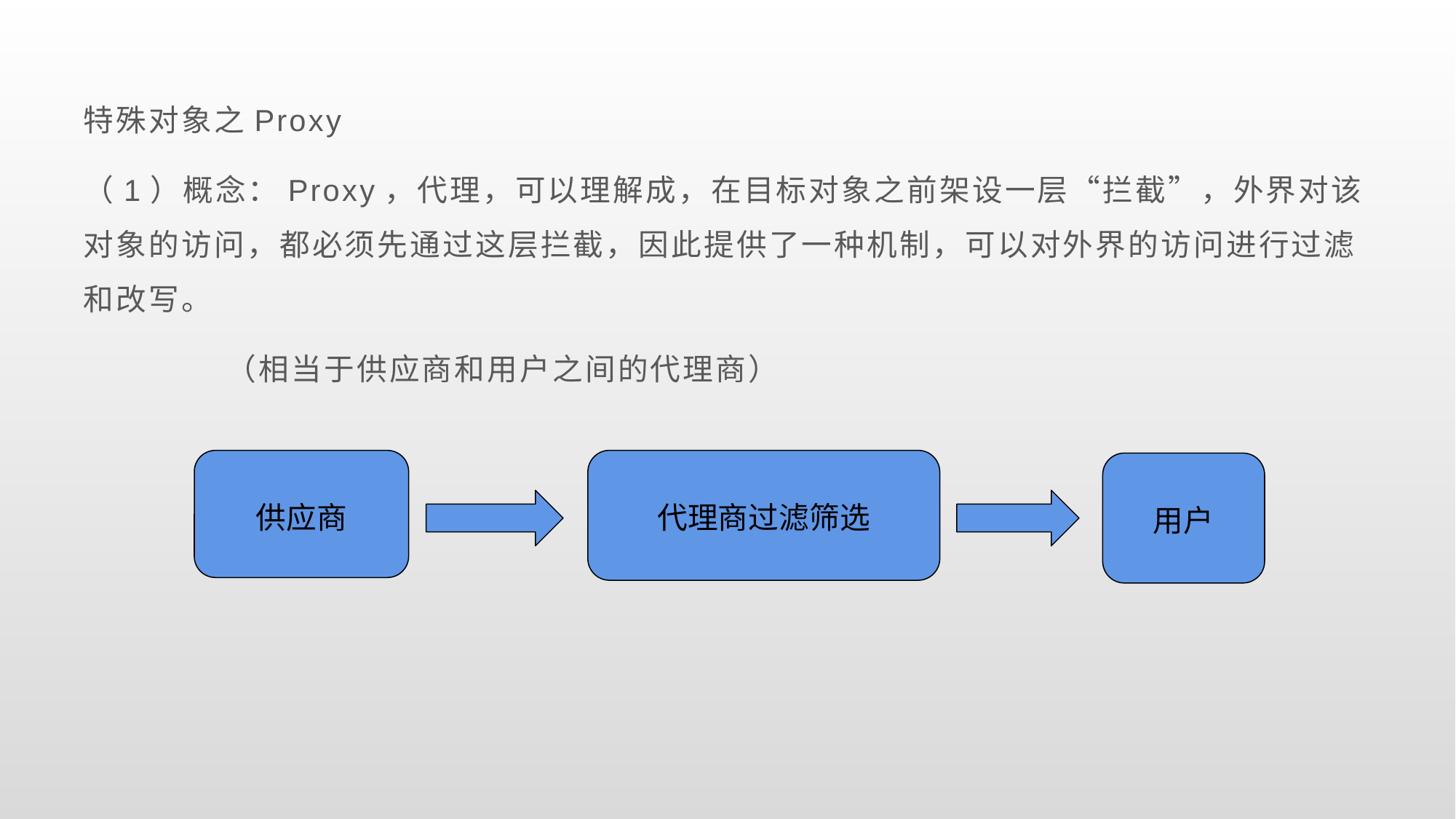

特殊对象之Proxy
（1）概念：Proxy，代理，可以理解成，在目标对象之前架设一层“拦截”，外界对该对象的访问，都必须先通过这层拦截，因此提供了一种机制，可以对外界的访问进行过滤和改写。
               （相当于供应商和用户之间的代理商）

供应商

代理商过滤筛选

用户